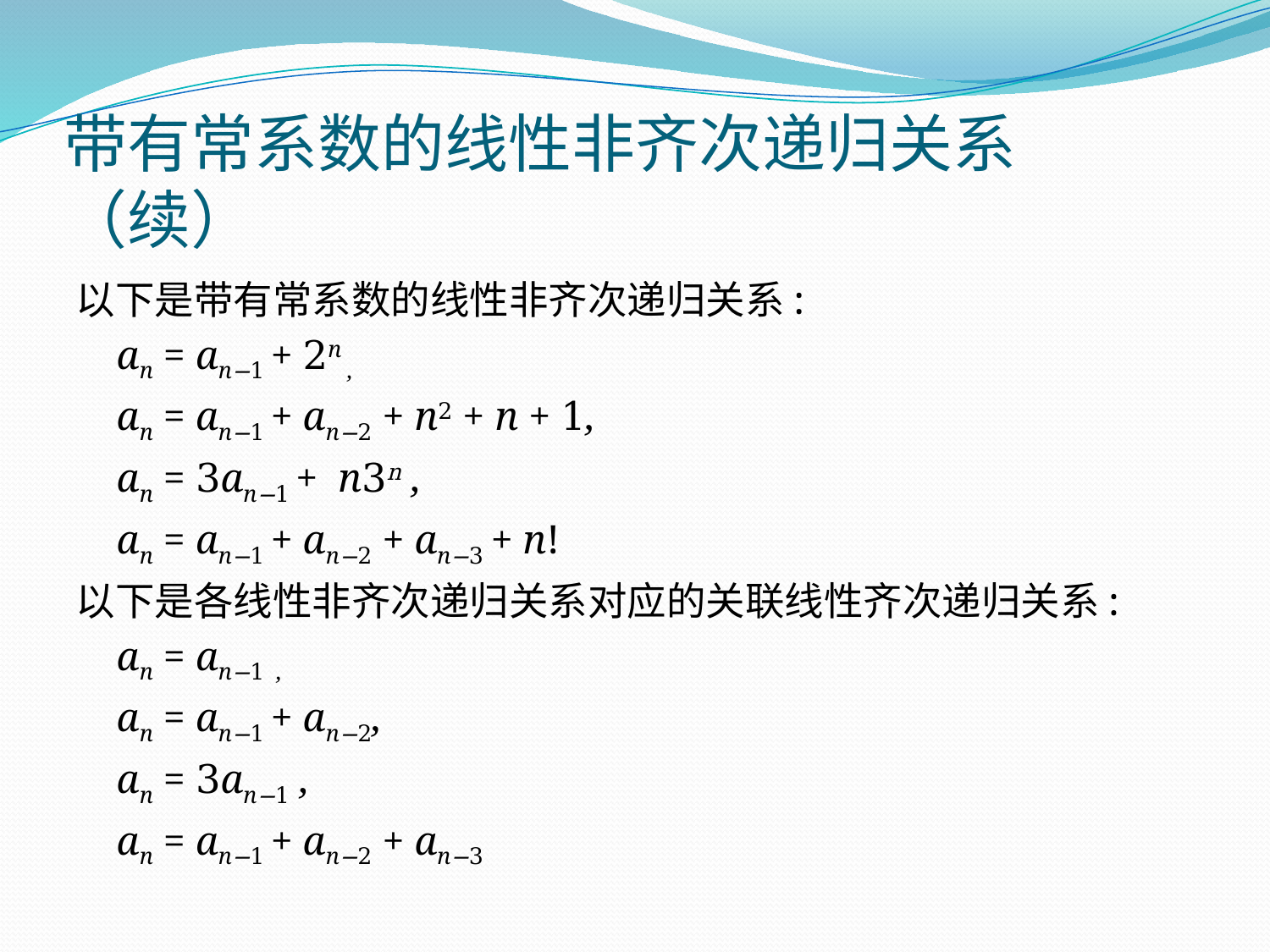

# 带有常系数的线性非齐次递归关系（续）
以下是带有常系数的线性非齐次递归关系:
    an = an−1 + 2n ,
    an = an−1 + an−2 + n2 + n + 1,
    an = 3an−1 +  n3n ,
    an = an−1 + an−2 + an−3 + n!
以下是各线性非齐次递归关系对应的关联线性齐次递归关系:
    an = an−1  ,
    an = an−1 + an−2,
    an = 3an−1 ,
    an = an−1 + an−2 + an−3